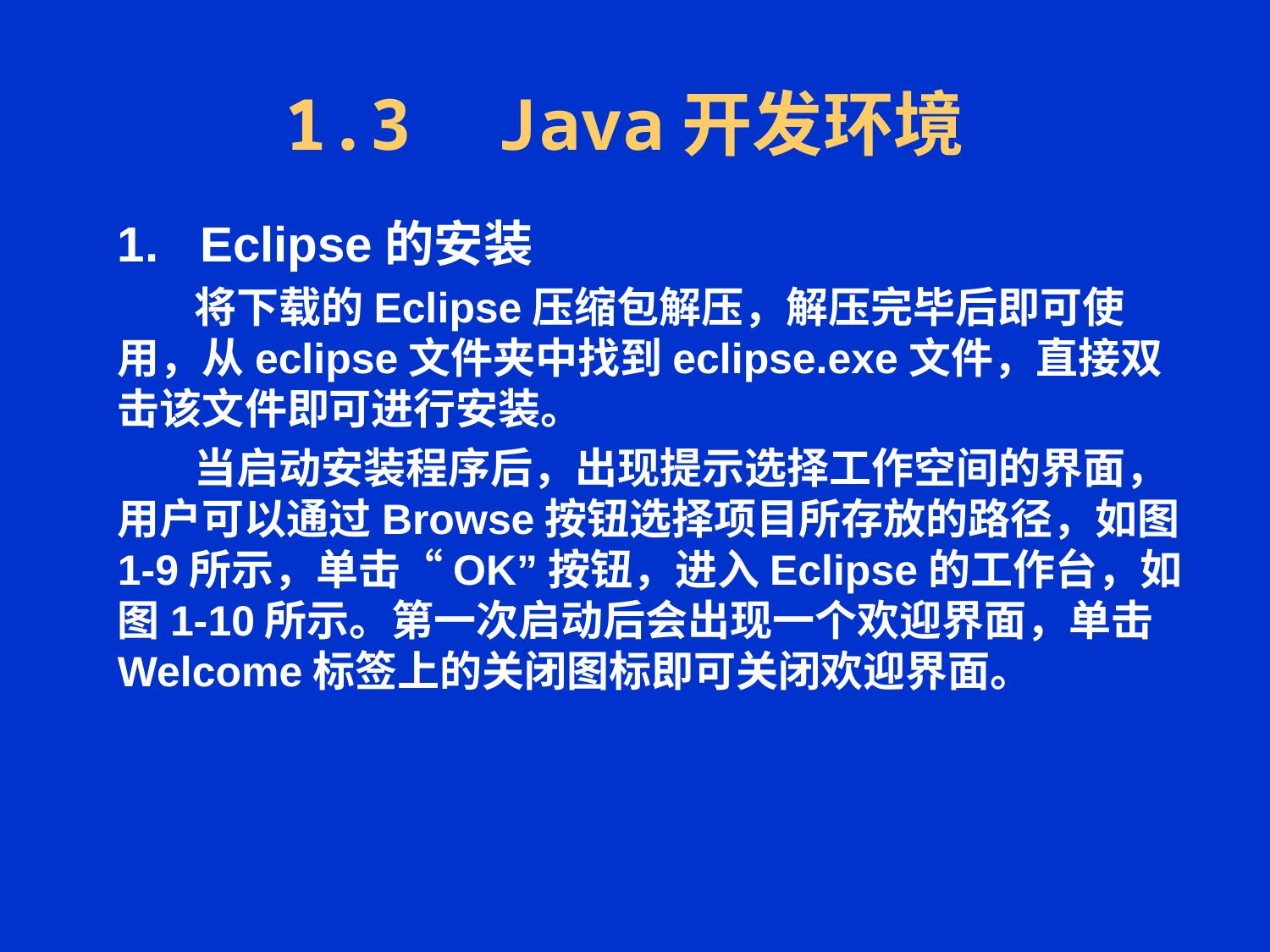

# 1.3  Java开发环境
1.   Eclipse的安装
       将下载的Eclipse压缩包解压，解压完毕后即可使用，从eclipse文件夹中找到eclipse.exe文件，直接双击该文件即可进行安装。
       当启动安装程序后，出现提示选择工作空间的界面，用户可以通过Browse按钮选择项目所存放的路径，如图1-9所示，单击“OK”按钮，进入Eclipse的工作台，如图1-10所示。第一次启动后会出现一个欢迎界面，单击Welcome标签上的关闭图标即可关闭欢迎界面。